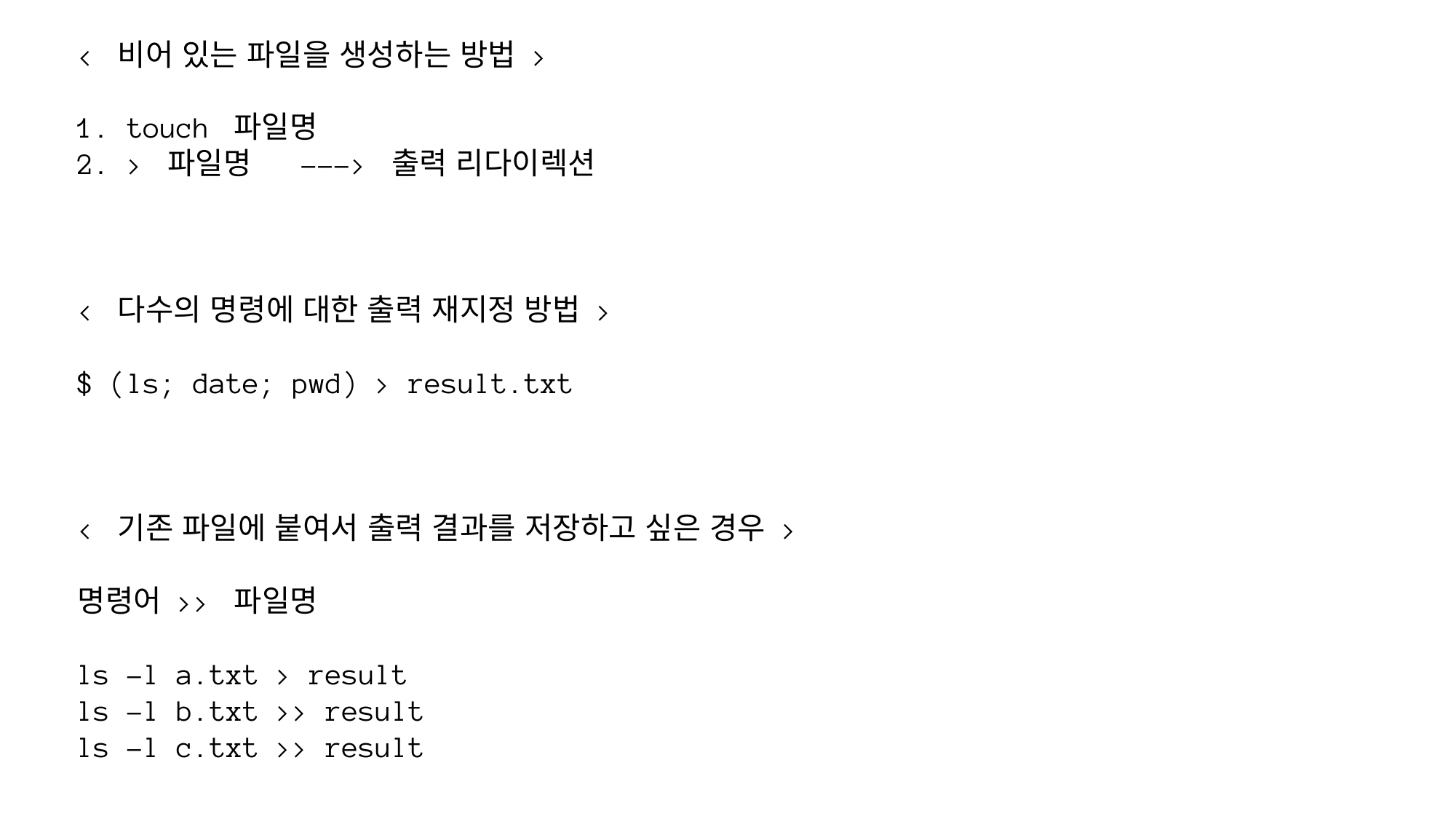

< 비어 있는 파일을 생성하는 방법 >

1. touch 파일명
2. > 파일명     ---> 출력 리다이렉션

< 다수의 명령에 대한 출력 재지정 방법 >

$ (ls; date; pwd) > result.txt

< 기존 파일에 붙여서 출력 결과를 저장하고 싶은 경우 >

명령어 >> 파일명

ls -l a.txt > result
ls -l b.txt >> result
ls -l c.txt >> result